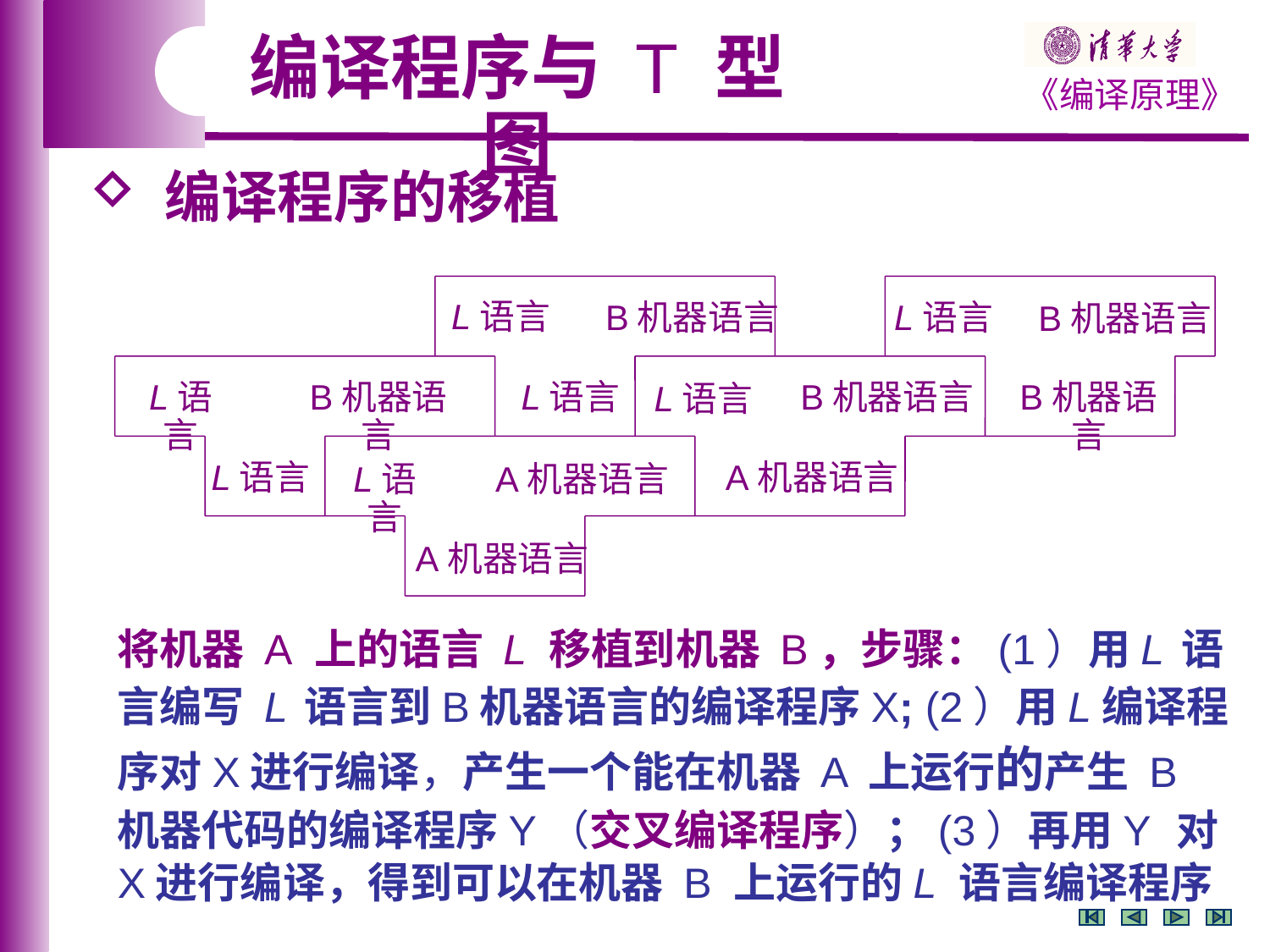

编译程序与 T 型图
 编译程序的移植

L语言
B机器语言
L语言

L语言
B机器语言

B机器语言

L语言
B机器语言

L语言

B机器语言
L语言

A机器语言

L语言
A机器语言

A机器语言

将机器 A 上的语言 L 移植到机器 B，步骤：(1）用L 语言编写 L 语言到B机器语言的编译程序X; (2）用L编译程序对X进行编译，产生一个能在机器 A 上运行的产生 B 机器代码的编译程序Y（交叉编译程序）；(3）再用Y 对X进行编译，得到可以在机器 B 上运行的L 语言编译程序